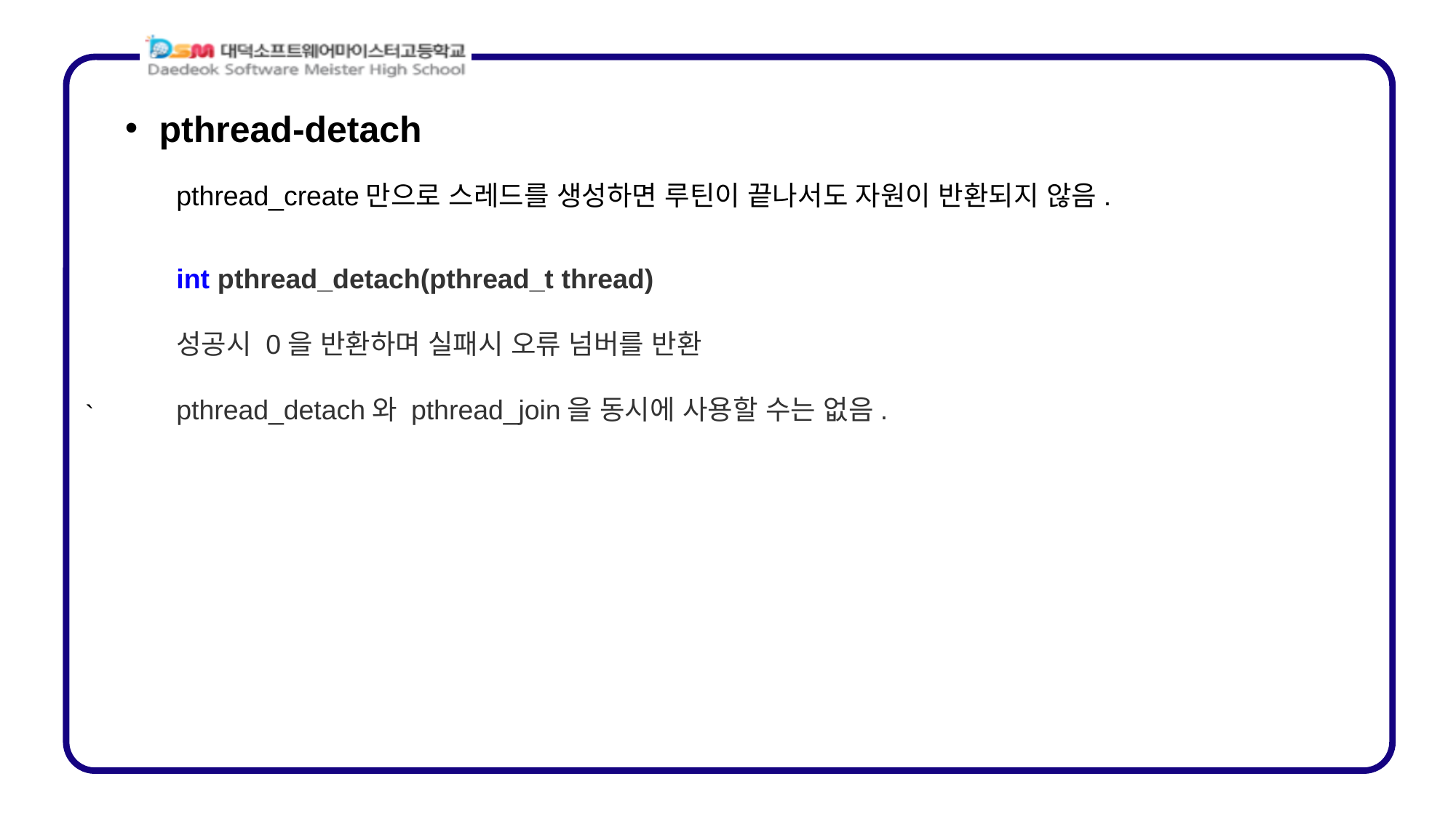

pthread-detach
pthread_create만으로 스레드를 생성하면 루틴이 끝나서도 자원이 반환되지 않음.
int pthread_detach(pthread_t thread)

성공시 0을 반환하며 실패시 오류 넘버를 반환
pthread_detach와 pthread_join을 동시에 사용할 수는 없음.